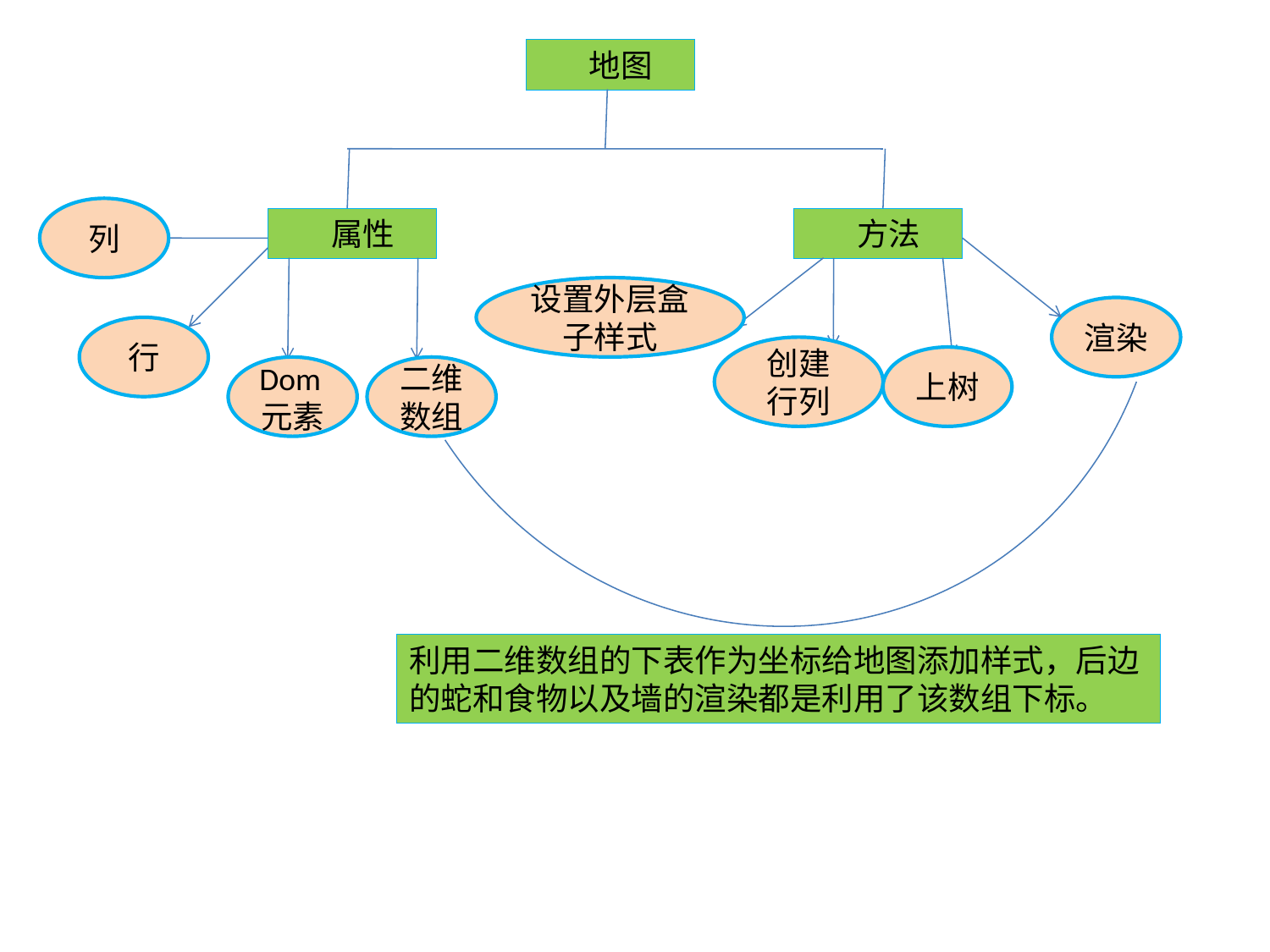

地图
列
      属性
      方法
设置外层盒子样式
渲染
行
创建行列
上树
Dom元素
二维数组
利用二维数组的下表作为坐标给地图添加样式，后边的蛇和食物以及墙的渲染都是利用了该数组下标。